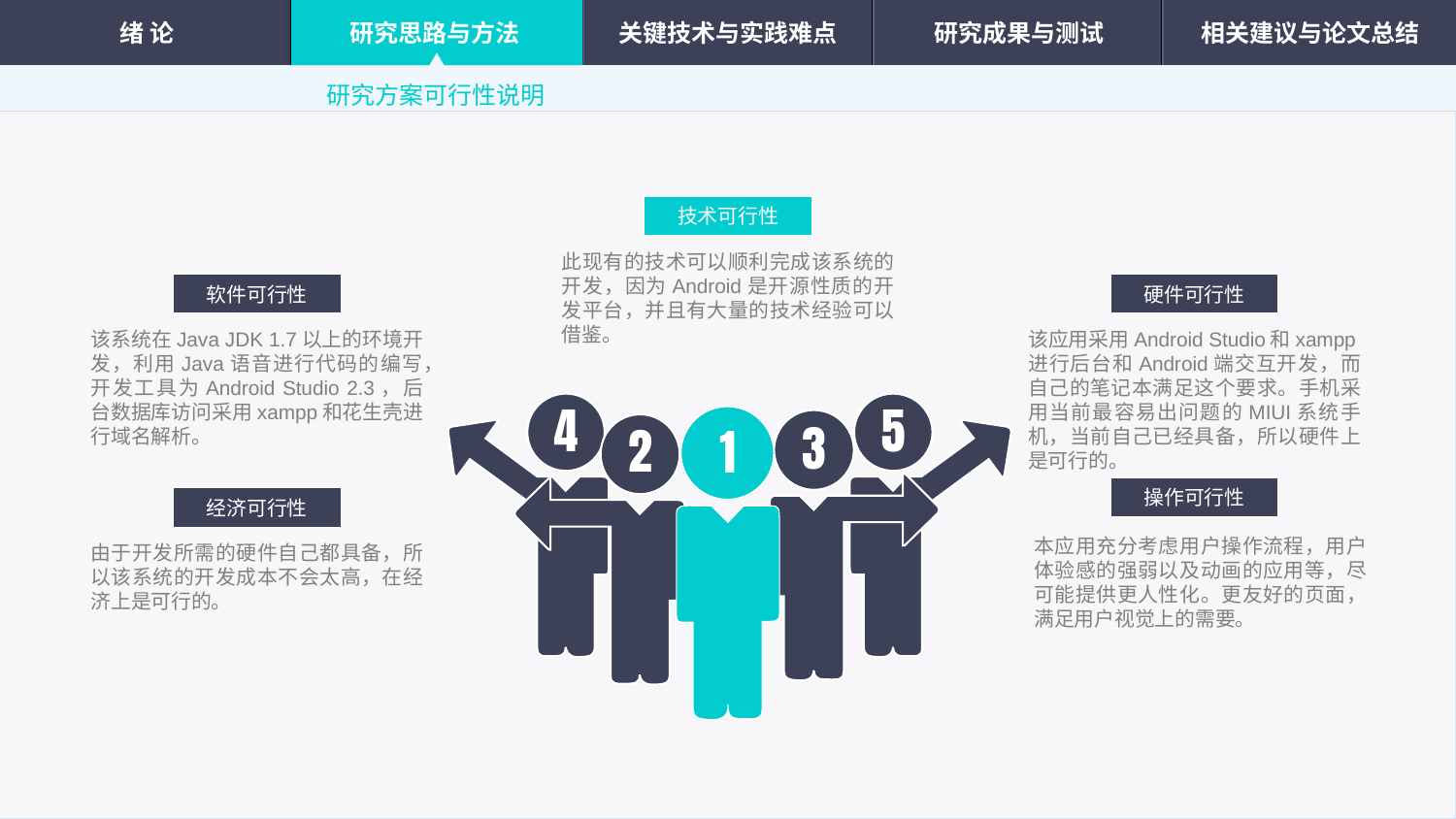

绪 论
研究思路与方法
关键技术与实践难点
研究成果与测试
相关建议与论文总结
研究方案可行性说明
技术可行性
此现有的技术可以顺利完成该系统的开发，因为Android是开源性质的开发平台，并且有大量的技术经验可以借鉴。
软件可行性
硬件可行性
该系统在Java JDK 1.7以上的环境开发，利用Java语音进行代码的编写，开发工具为Android Studio 2.3，后台数据库访问采用xampp和花生壳进行域名解析。
该应用采用Android Studio和xampp进行后台和Android端交互开发，而自己的笔记本满足这个要求。手机采用当前最容易出问题的MIUI系统手机，当前自己已经具备，所以硬件上是可行的。

4
5

3
2
1
操作可行性
经济可行性
本应用充分考虑用户操作流程，用户体验感的强弱以及动画的应用等，尽可能提供更人性化。更友好的页面，满足用户视觉上的需要。
由于开发所需的硬件自己都具备，所以该系统的开发成本不会太高，在经济上是可行的。